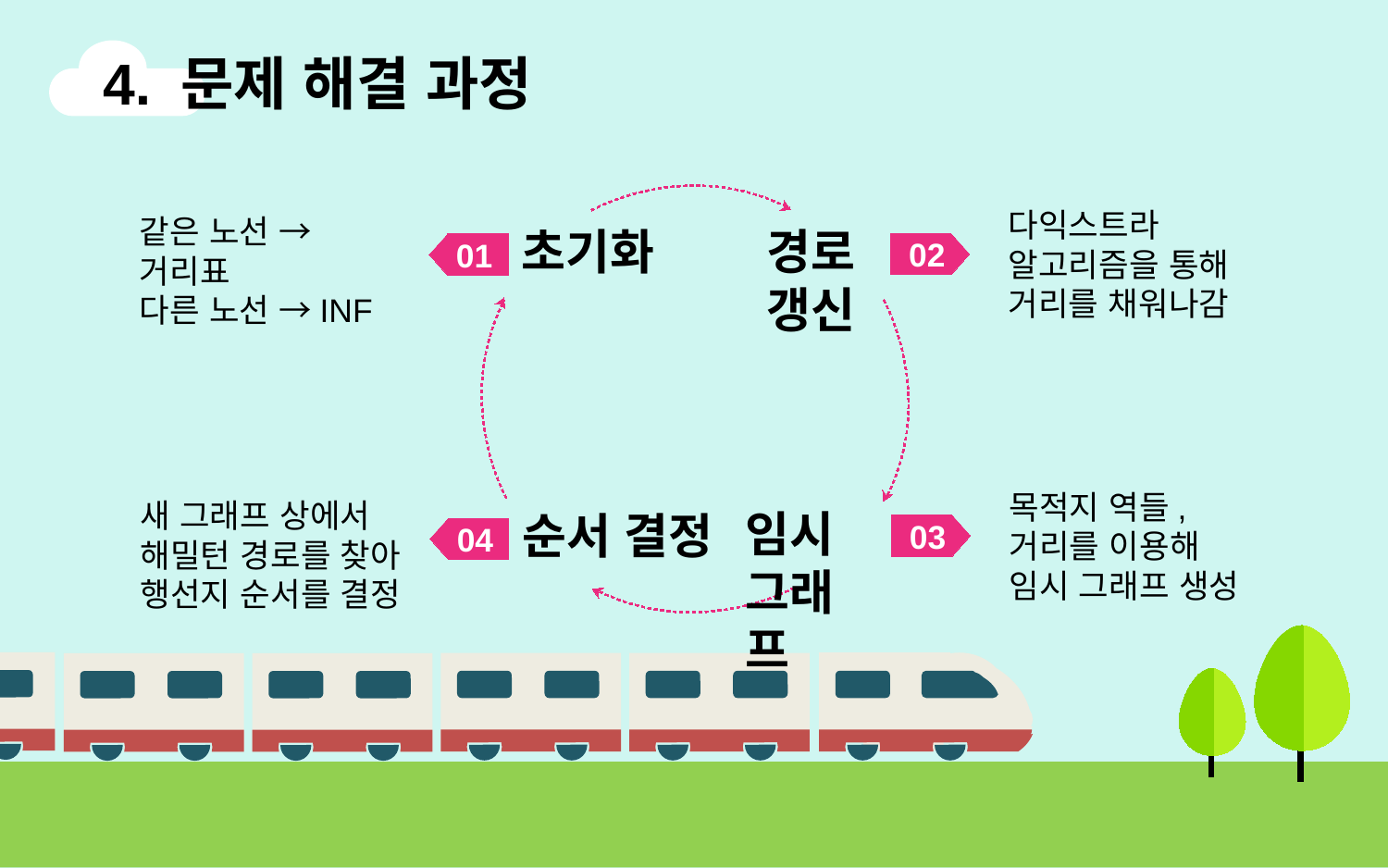

4. 문제 해결 과정

다익스트라 알고리즘을 통해 거리를 채워나감
경로 갱신
02

같은 노선 →거리표
다른 노선 →INF
초기화
01

목적지 역들, 거리를 이용해
임시 그래프 생성
임시 그래프
03

새 그래프 상에서 해밀턴 경로를 찾아 행선지 순서를 결정
순서 결정
04